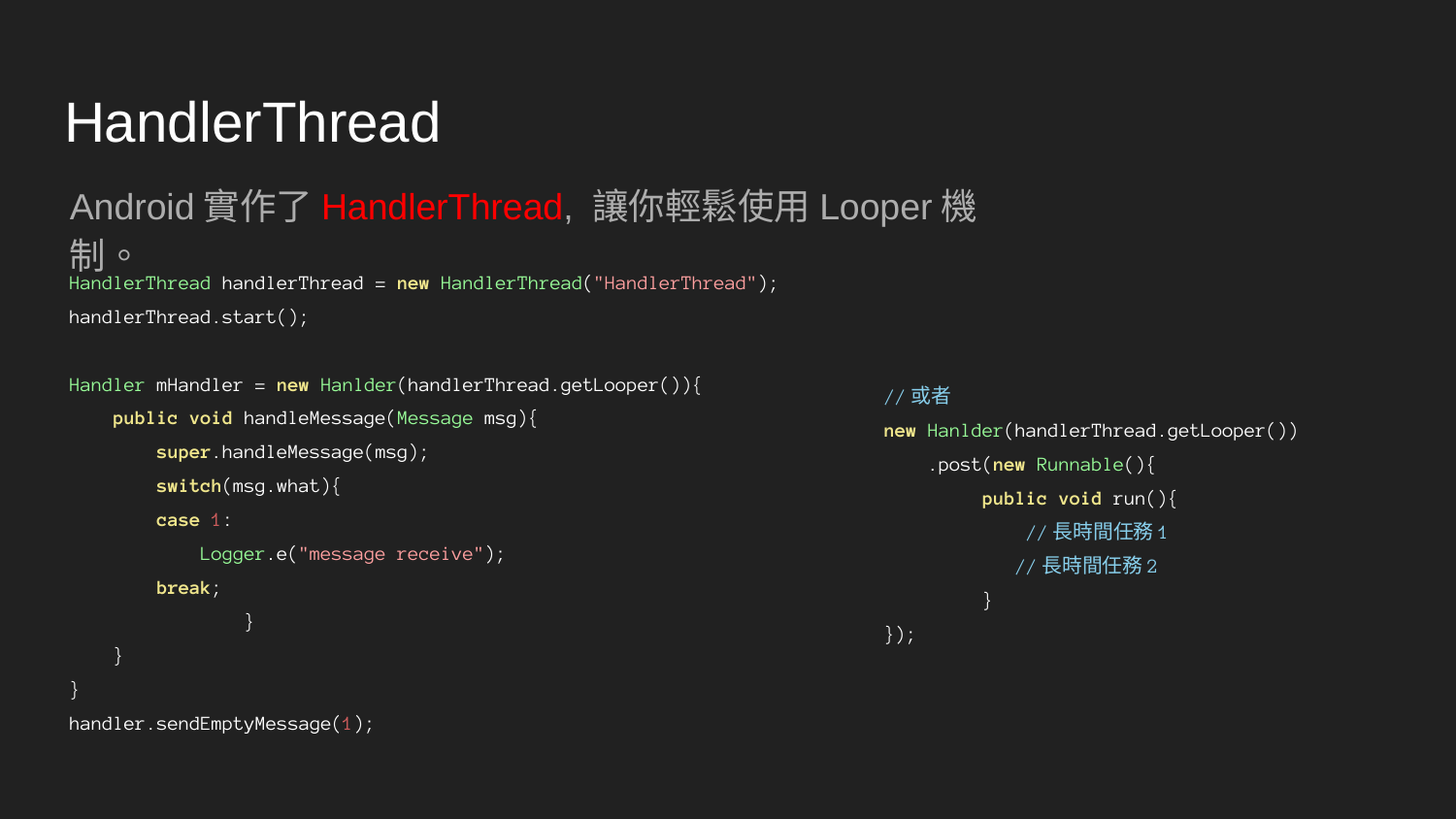

# HandlerThread
Android實作了HandlerThread, 讓你輕鬆使用Looper機制。
HandlerThread handlerThread = new HandlerThread("HandlerThread");
handlerThread.start();
Handler mHandler = new Hanlder(handlerThread.getLooper()){
    public void handleMessage(Message msg){
        super.handleMessage(msg);
        switch(msg.what){
        case 1:
            Logger.e("message receive");
        break;
                }
    }
}
handler.sendEmptyMessage(1);
//或者
new Hanlder(handlerThread.getLooper())
    .post(new Runnable(){
         public void run(){
             //長時間任務1
            //長時間任務2
         }
});